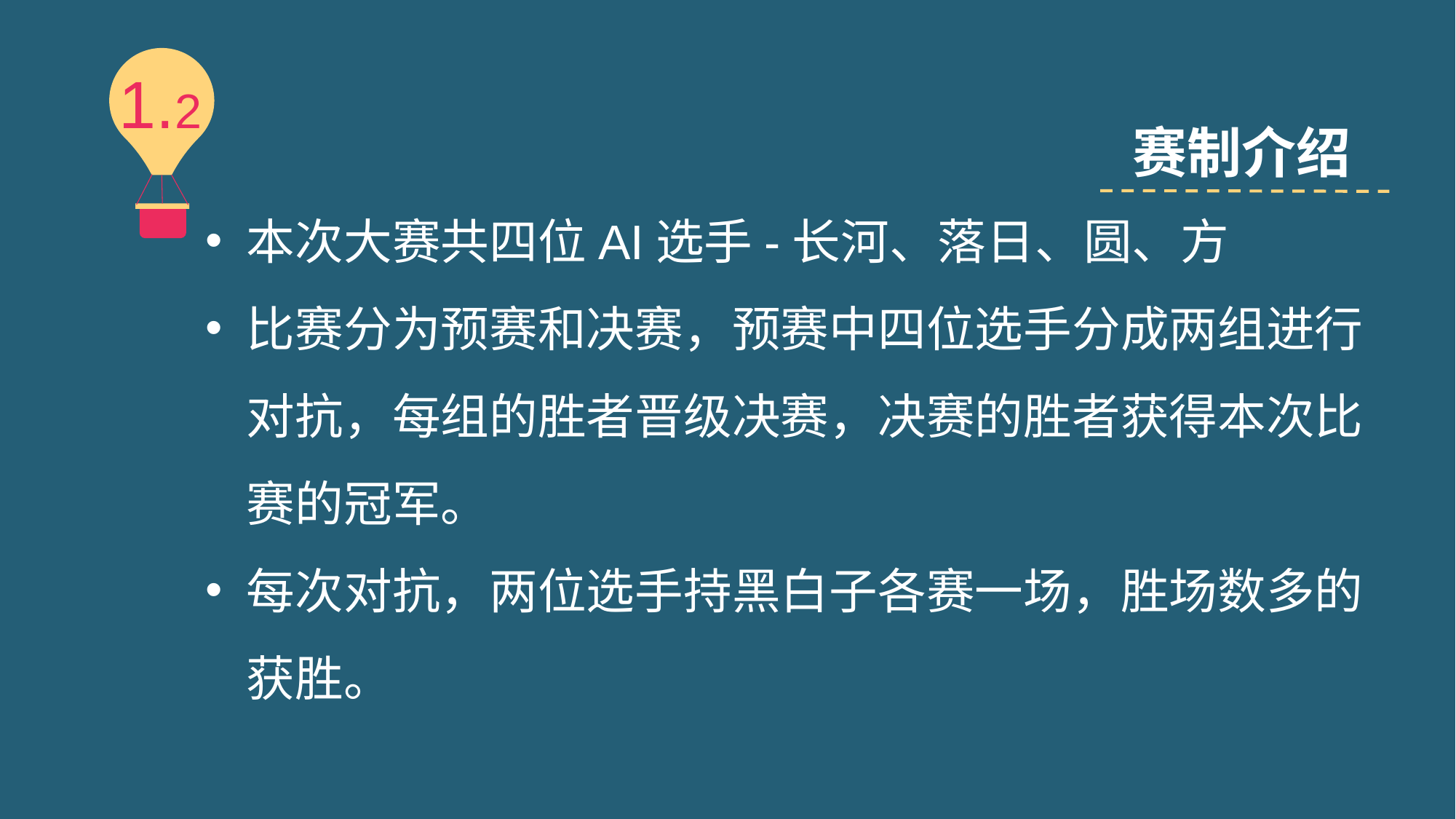

1.2
赛制介绍
本次大赛共四位AI选手-长河、落日、圆、方
比赛分为预赛和决赛，预赛中四位选手分成两组进行对抗，每组的胜者晋级决赛，决赛的胜者获得本次比赛的冠军。
每次对抗，两位选手持黑白子各赛一场，胜场数多的获胜。